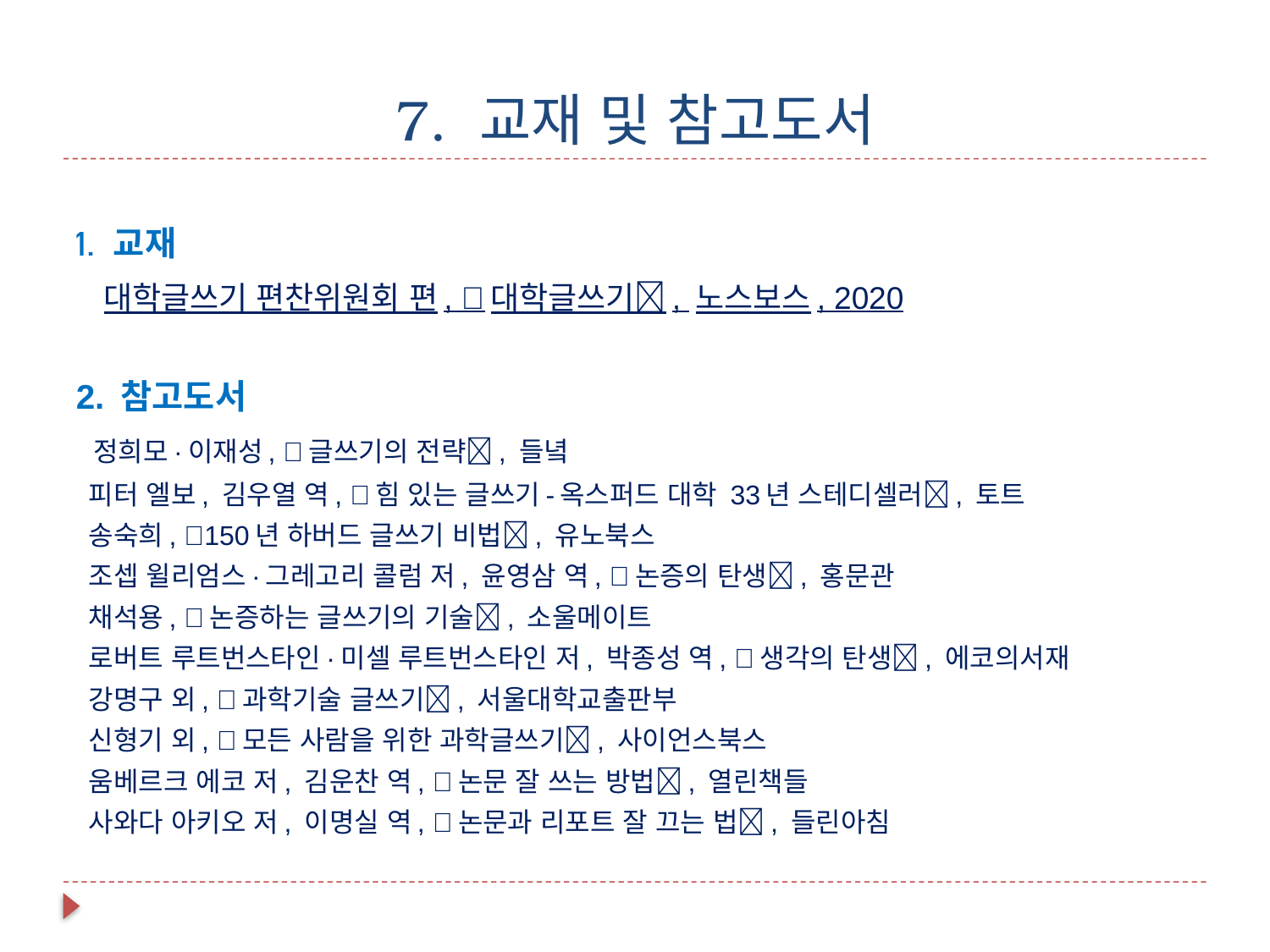

# 7. 교재 및 참고도서

1. 교재
  대학글쓰기 편찬위원회 편, 󰡔대학글쓰기󰡕, 노스보스, 2020

2. 참고도서
 정희모·이재성, 󰡔글쓰기의 전략󰡕, 들녘
 피터 엘보, 김우열 역, 󰡔힘 있는 글쓰기-옥스퍼드 대학 33년 스테디셀러󰡕, 토트
 송숙희, 󰡔150년 하버드 글쓰기 비법󰡕, 유노북스
 조셉 윌리엄스·그레고리 콜럼 저, 윤영삼 역, 󰡔논증의 탄생󰡕, 홍문관
 채석용, 󰡔논증하는 글쓰기의 기술󰡕, 소울메이트
 로버트 루트번스타인·미셀 루트번스타인 저, 박종성 역, 󰡔생각의 탄생󰡕, 에코의서재
 강명구 외, 󰡔과학기술 글쓰기󰡕, 서울대학교출판부
 신형기 외, 󰡔모든 사람을 위한 과학글쓰기󰡕, 사이언스북스
 움베르크 에코 저, 김운찬 역, 󰡔논문 잘 쓰는 방법󰡕, 열린책들
 사와다 아키오 저, 이명실 역, 󰡔논문과 리포트 잘 끄는 법󰡕, 들린아침